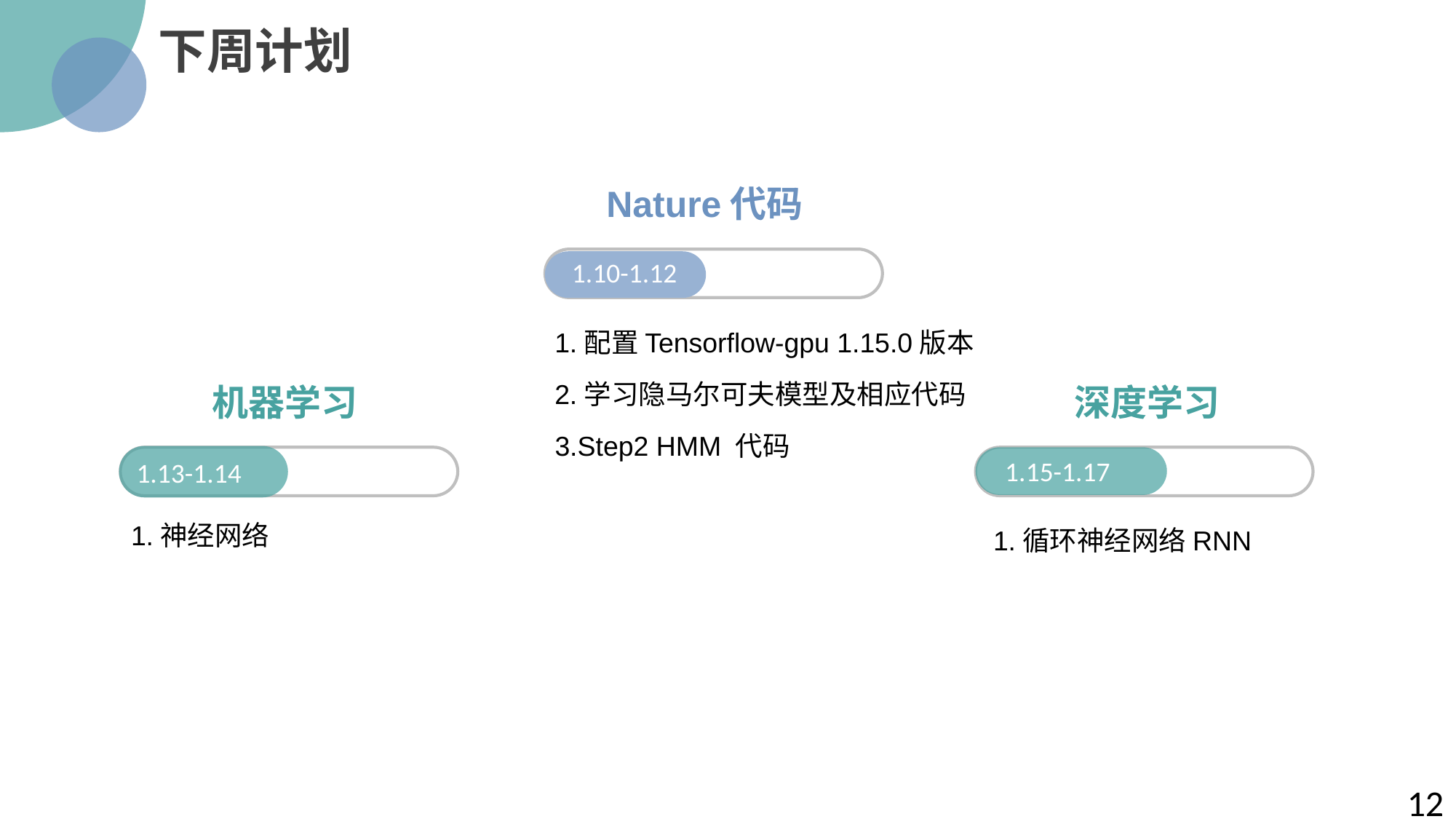

下周计划

Nature代码

1.10-1.12

1.配置Tensorflow-gpu 1.15.0版本
2.学习隐马尔可夫模型及相应代码
机器学习
深度学习
3.Step2 HMM 代码
50%

1.15-1.17
1.13-1.14
100%
1.神经网络
1.循环神经网络RNN